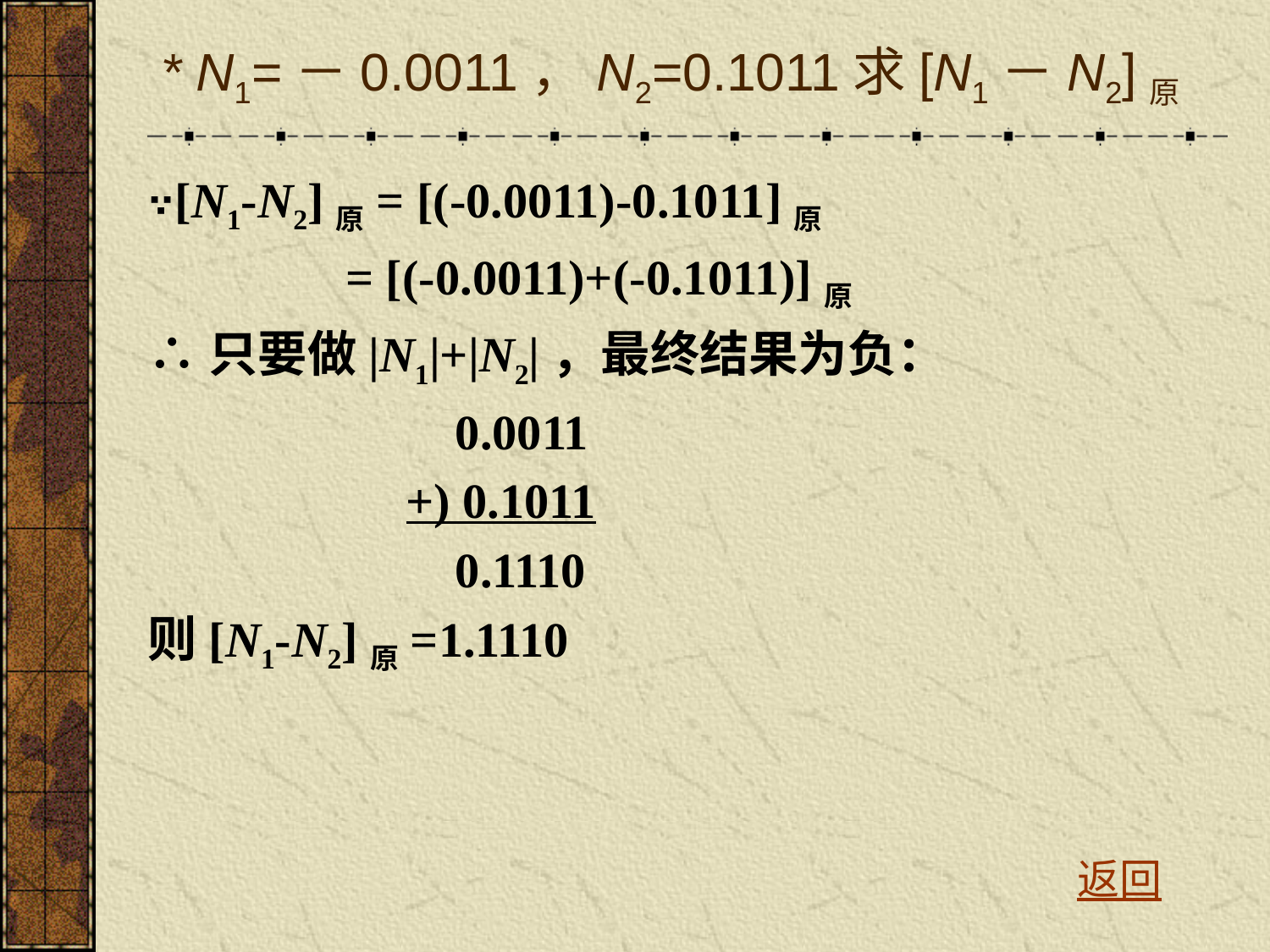

# * N1=－0.0011，N2=0.1011求[N1－N2]原
∵[N1-N2]原= [(-0.0011)-0.1011]原
　                        = [(-0.0011)+(-0.1011)]原
∴只要做|N1|+|N2|，最终结果为负：
　　　　　　0.0011
　　　　　+) 0.1011
　　　　　　0.1110
则[N1-N2]原=1.1110
返回